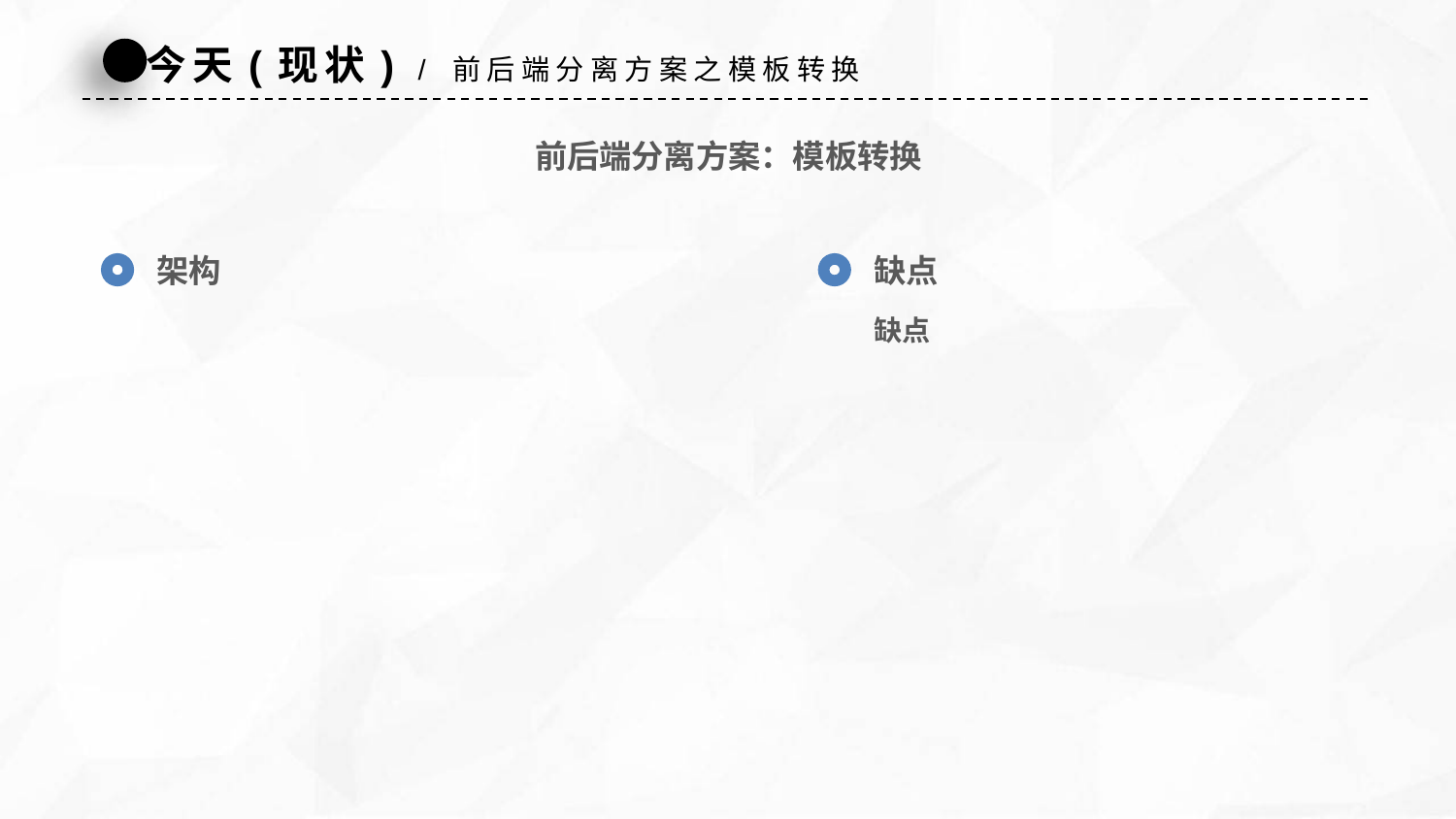

今天(现状) / 前后端分离方案之模板转换

前后端分离方案：模板转换
架构

缺点

缺点
延时符